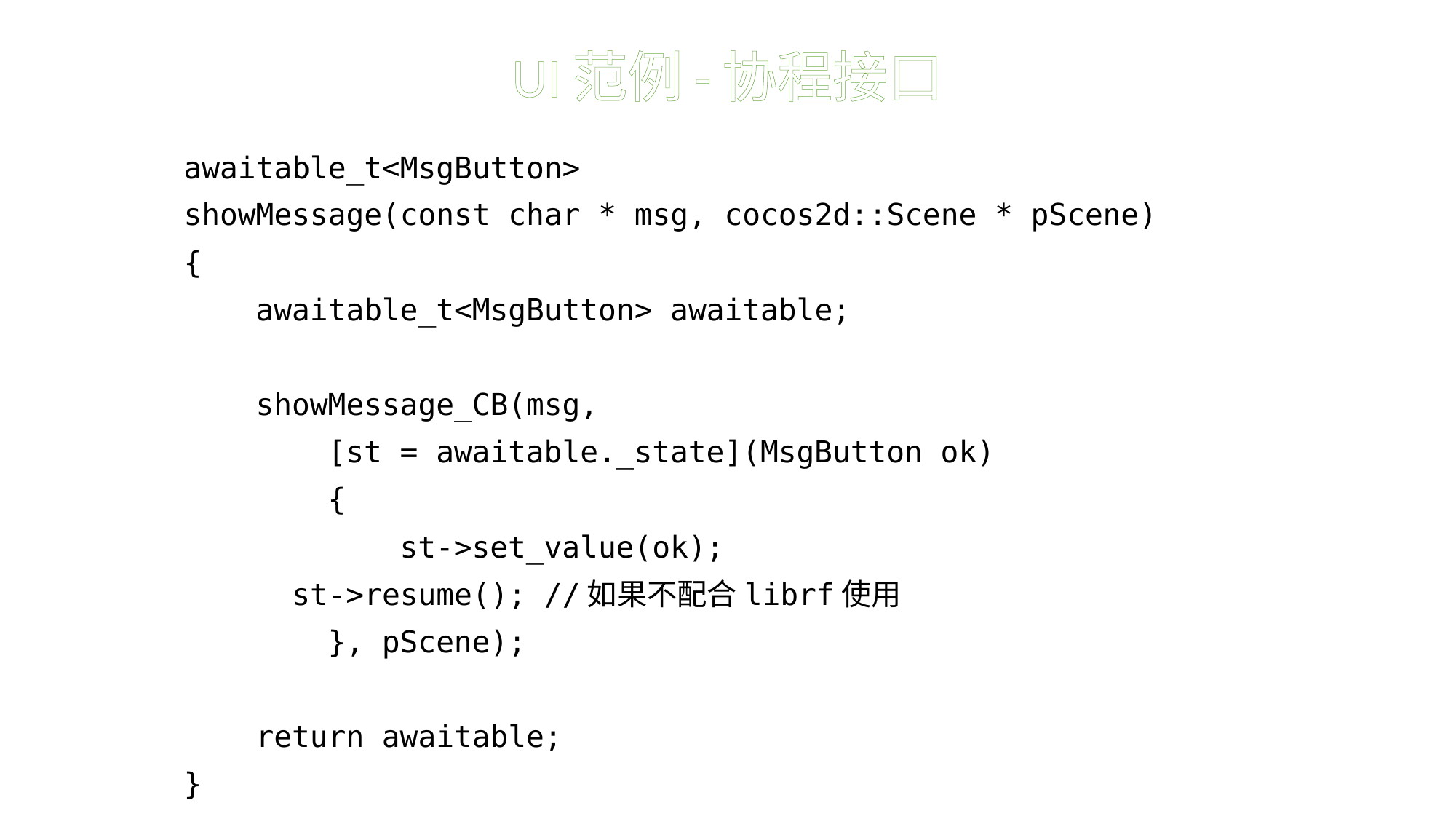

# UI范例-协程接口
awaitable_t<MsgButton>
showMessage(const char * msg, cocos2d::Scene * pScene)
{
    awaitable_t<MsgButton> awaitable;

    showMessage_CB(msg,
        [st = awaitable._state](MsgButton ok)
        {
            st->set_value(ok);
		st->resume(); //如果不配合librf使用
        }, pScene);

    return awaitable;
}